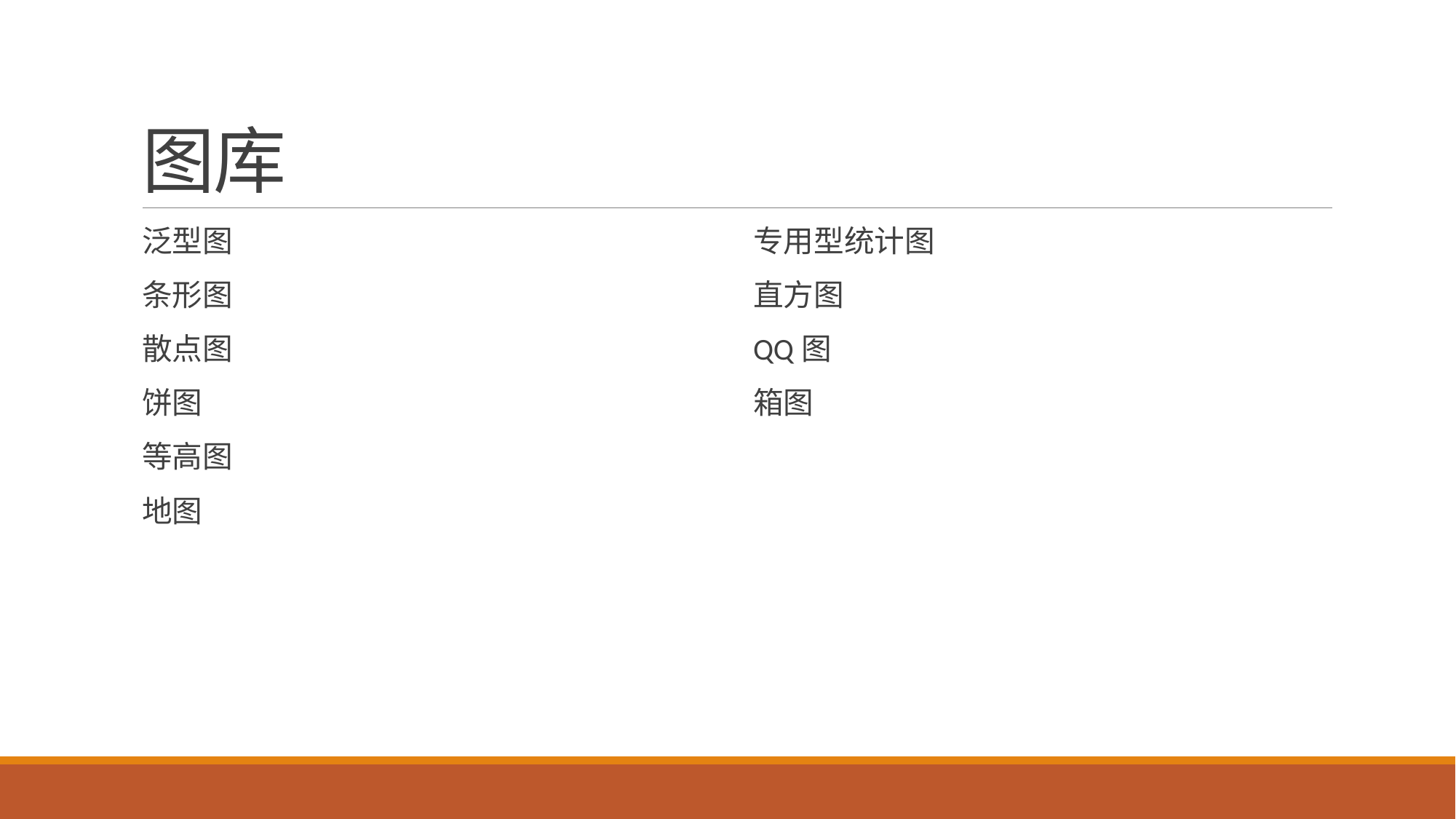

# 图库
泛型图
条形图
散点图
饼图
等高图
地图
专用型统计图
直方图
QQ图
箱图